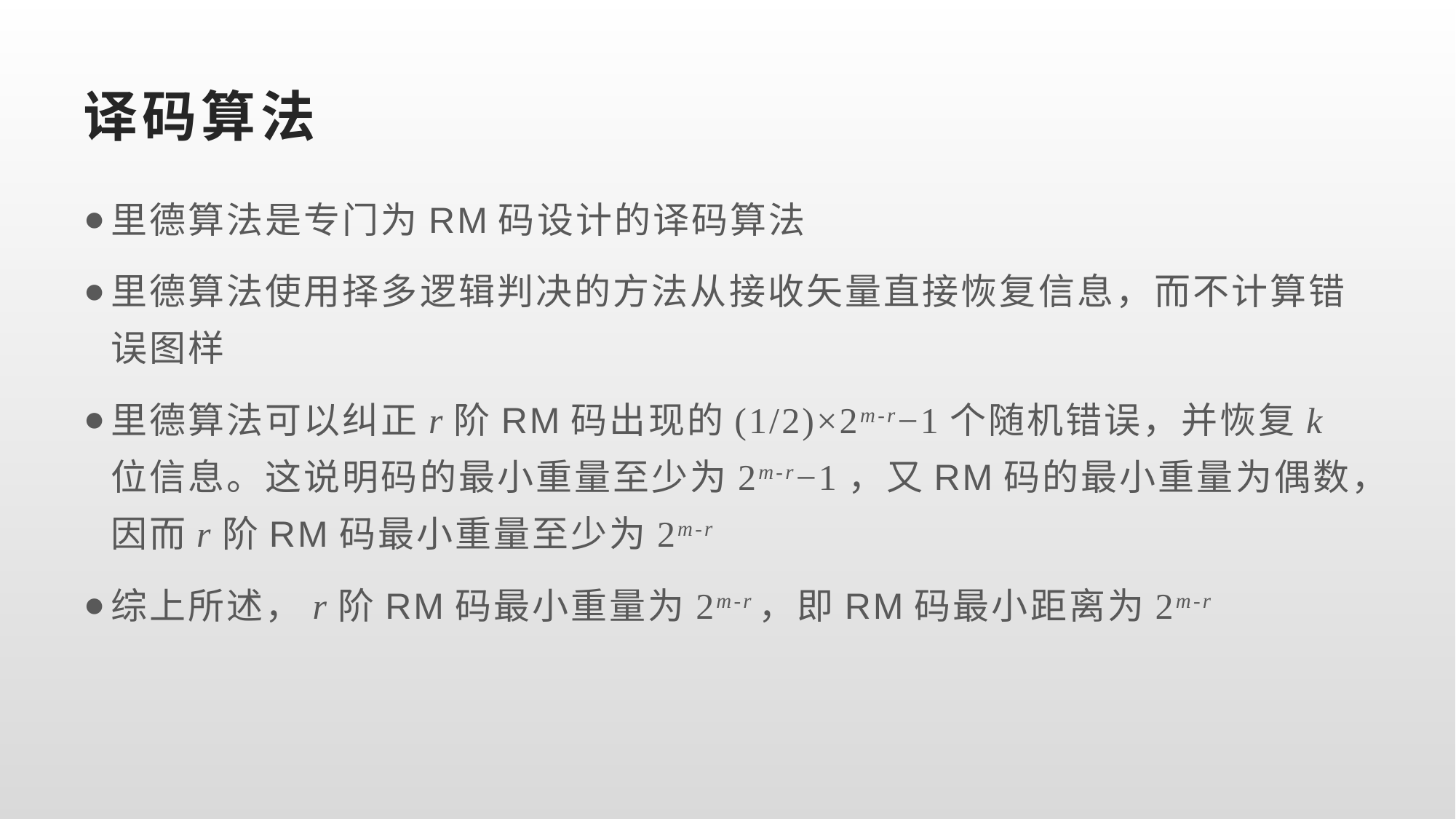

# 译码算法
里德算法是专门为RM码设计的译码算法
里德算法使用择多逻辑判决的方法从接收矢量直接恢复信息，而不计算错误图样
里德算法可以纠正r阶RM码出现的(1/2)×2m-r−1个随机错误，并恢复k位信息。这说明码的最小重量至少为2m-r−1，又RM码的最小重量为偶数，因而r阶RM码最小重量至少为2m-r
综上所述，r阶RM码最小重量为2m-r，即RM码最小距离为2m-r